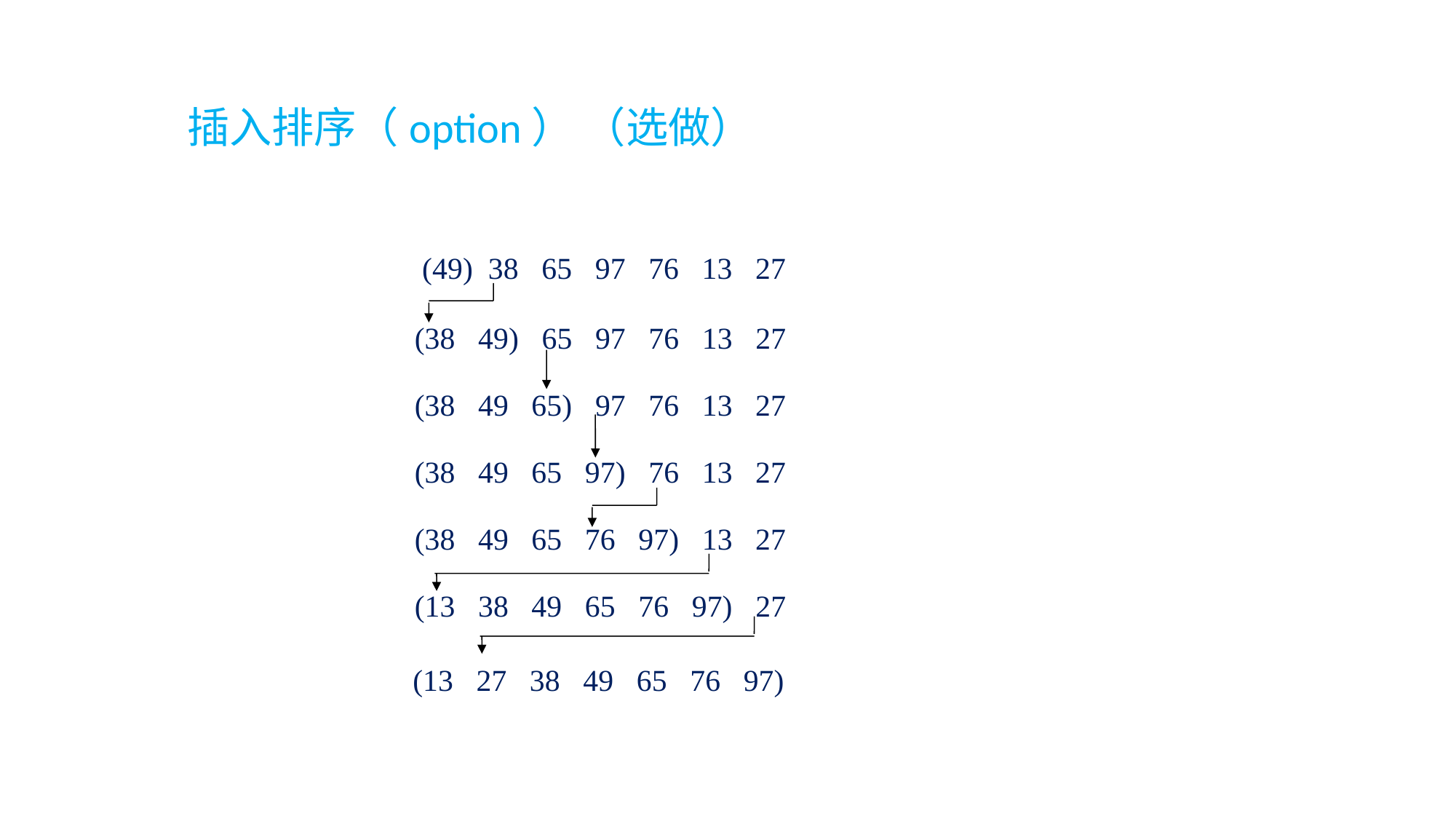

插入排序（option） （选做）

(49)  38   65   97   76   13   27

               (38   49)   65   97   76   13   27

               (38   49   65)   97   76   13   27

               (38   49   65   97)   76   13   27

               (38   49   65   76   97)   13   27

               (13   38   49   65   76   97)   27

               (13   27   38   49   65   76   97)